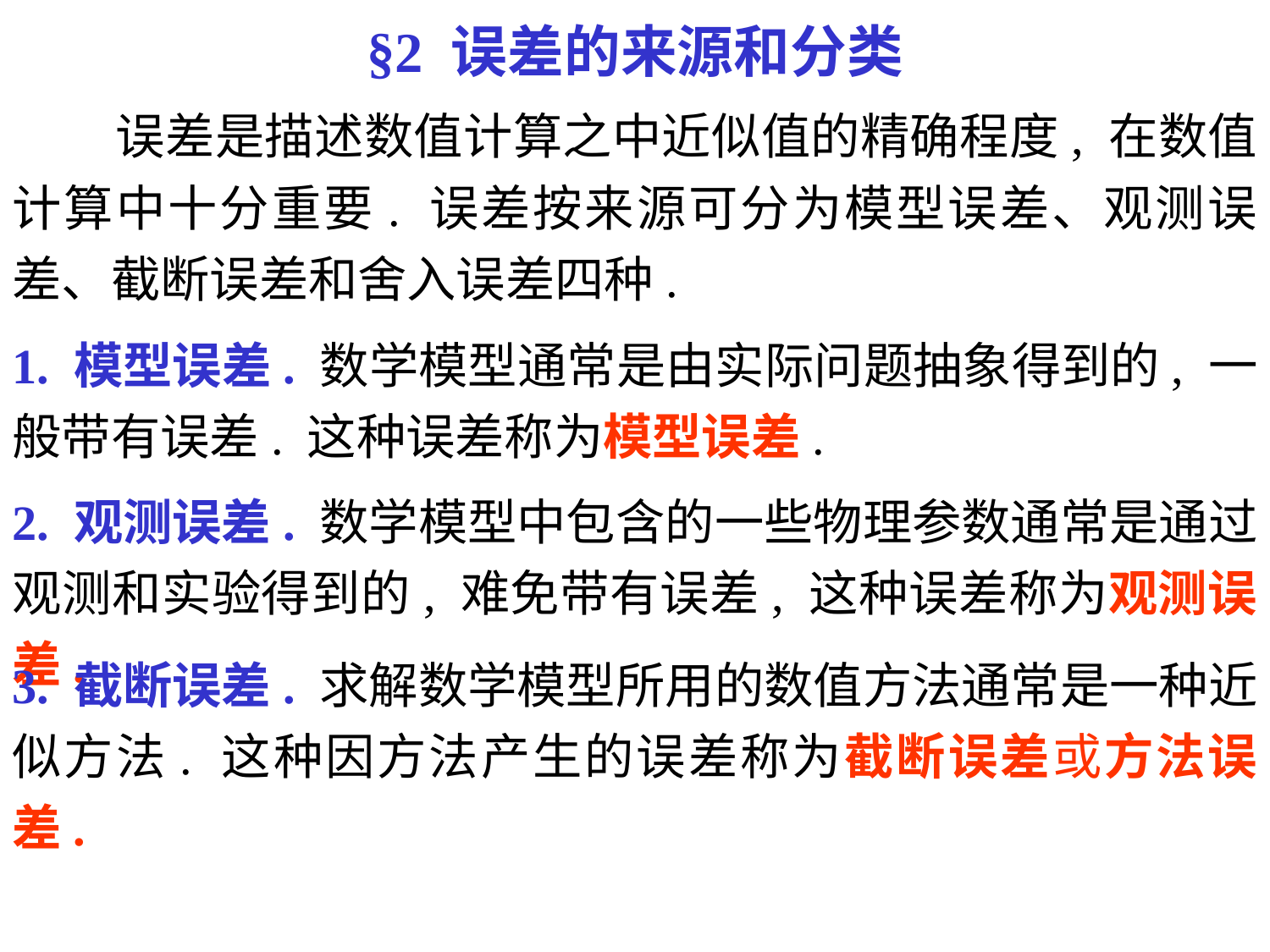

§2 误差的来源和分类
        误差是描述数值计算之中近似值的精确程度, 在数值计算中十分重要. 误差按来源可分为模型误差、观测误差、截断误差和舍入误差四种.
1. 模型误差. 数学模型通常是由实际问题抽象得到的, 一般带有误差. 这种误差称为模型误差.
2. 观测误差. 数学模型中包含的一些物理参数通常是通过观测和实验得到的, 难免带有误差, 这种误差称为观测误差.
3. 截断误差. 求解数学模型所用的数值方法通常是一种近似方法. 这种因方法产生的误差称为截断误差或方法误差.